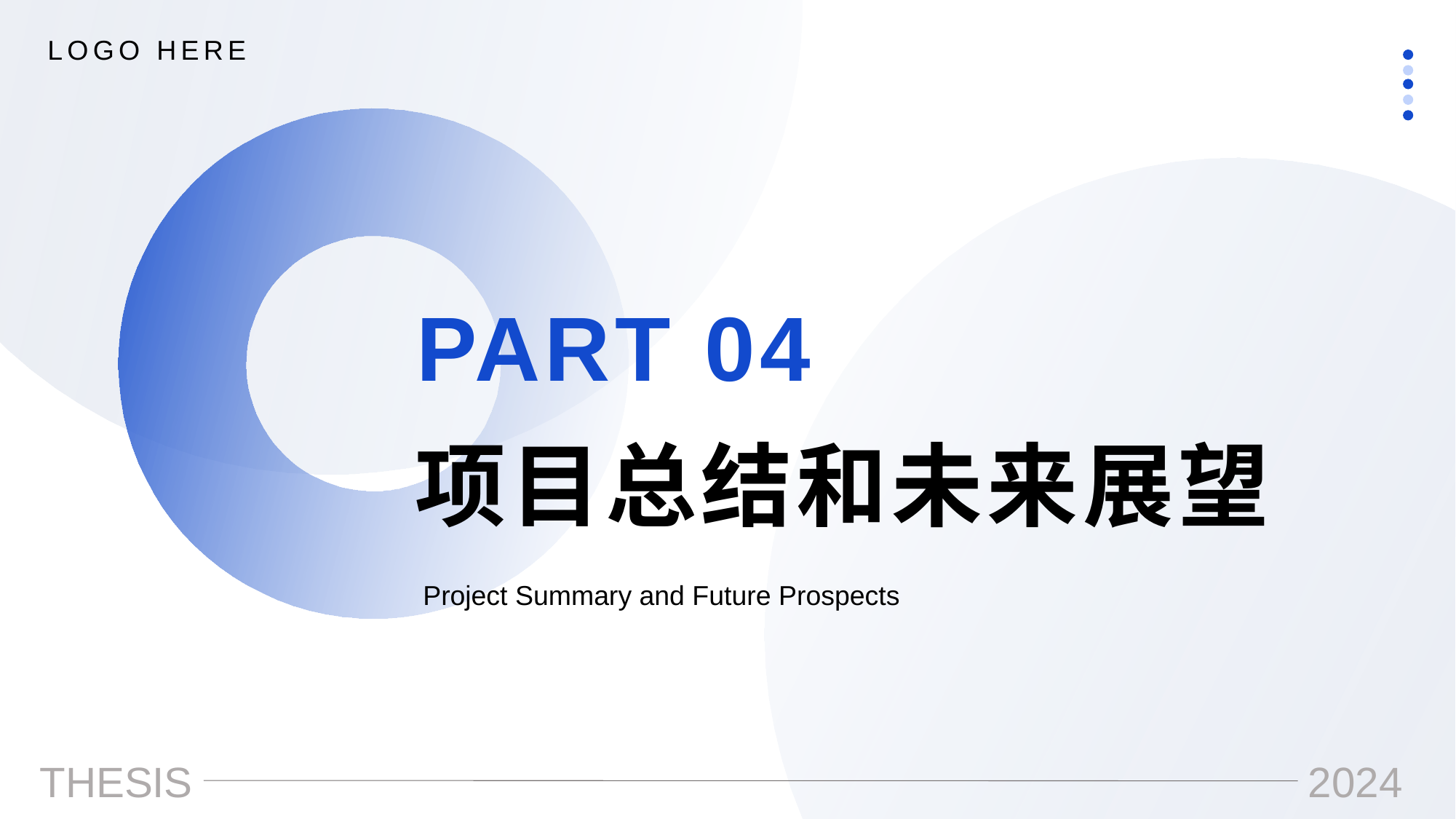

LOGO HERE

PART 04
项目总结和未来展望
Project Summary and Future Prospects
THESIS
2024